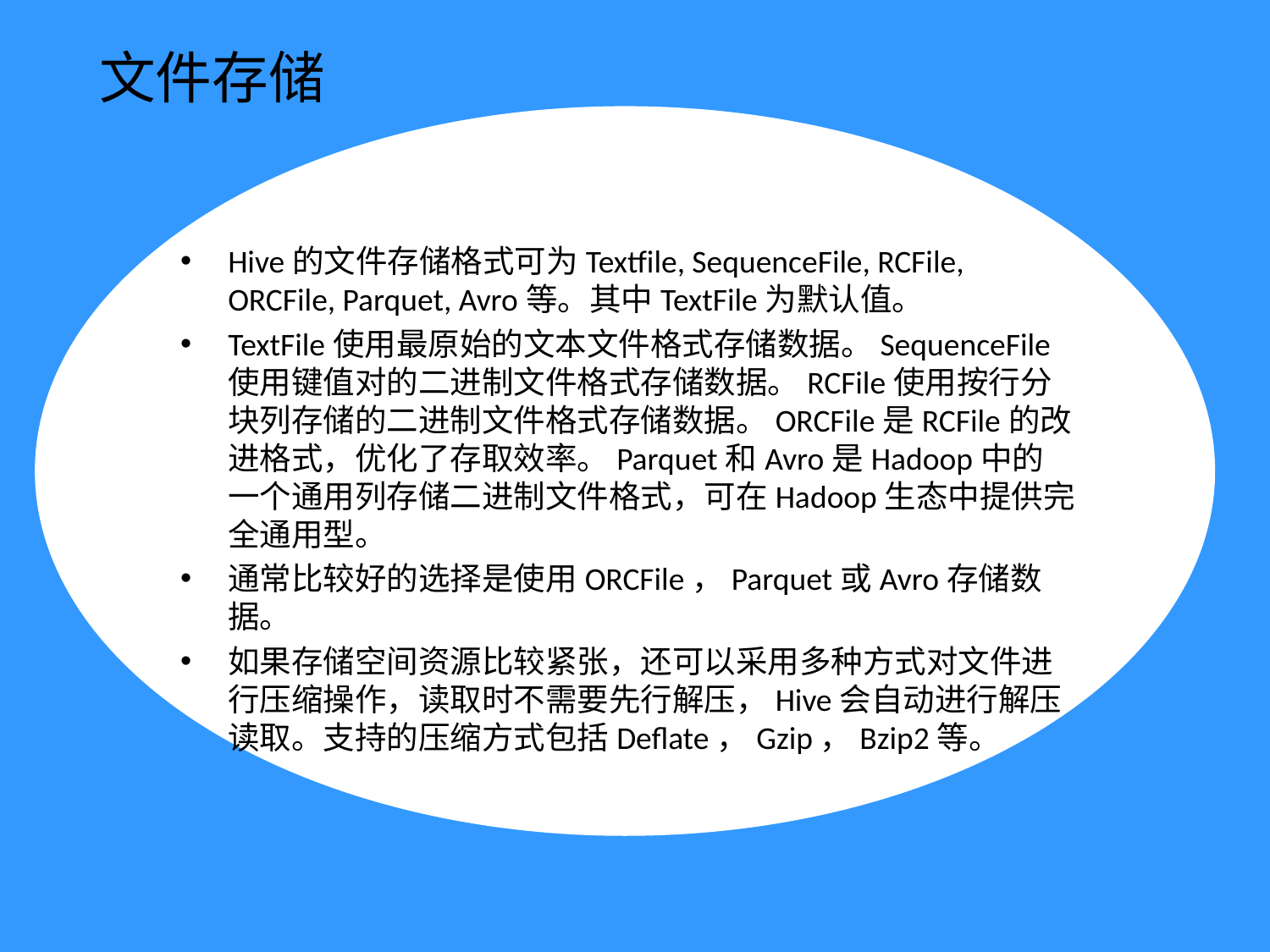

# 文件存储
Hive的文件存储格式可为Textfile, SequenceFile, RCFile, ORCFile, Parquet, Avro等。其中TextFile为默认值。
TextFile使用最原始的文本文件格式存储数据。SequenceFile使用键值对的二进制文件格式存储数据。RCFile使用按行分块列存储的二进制文件格式存储数据。ORCFile是RCFile的改进格式，优化了存取效率。Parquet和Avro是Hadoop中的一个通用列存储二进制文件格式，可在Hadoop生态中提供完全通用型。
通常比较好的选择是使用ORCFile，Parquet或Avro存储数据。
如果存储空间资源比较紧张，还可以采用多种方式对文件进行压缩操作，读取时不需要先行解压，Hive会自动进行解压读取。支持的压缩方式包括Deflate，Gzip，Bzip2等。